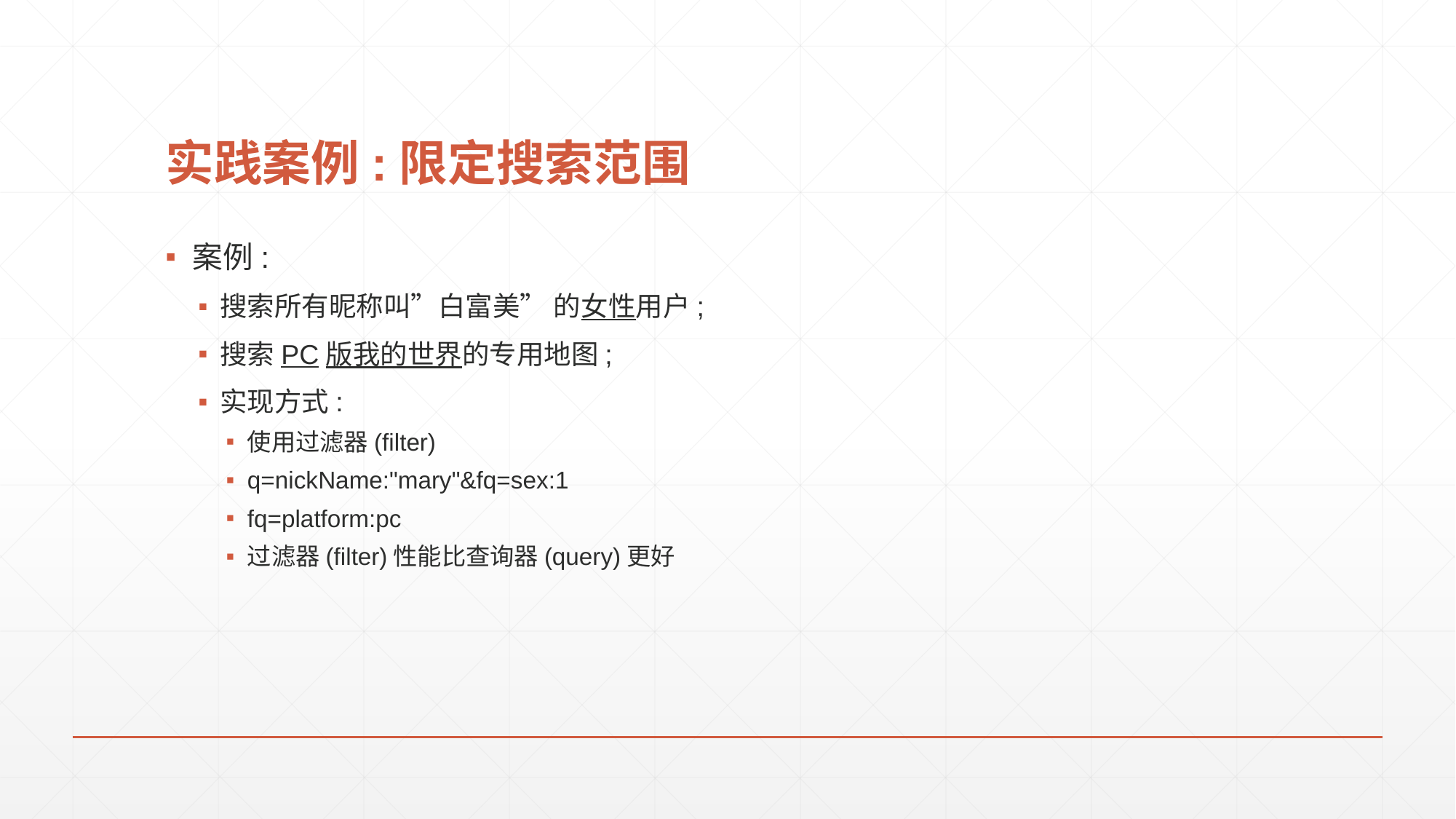

# 实践案例:限定搜索范围
案例:
搜索所有昵称叫”白富美” 的女性用户;
搜索PC版我的世界的专用地图;
实现方式:
使用过滤器(filter)
q=nickName:"mary"&fq=sex:1
fq=platform:pc
过滤器(filter)性能比查询器(query)更好